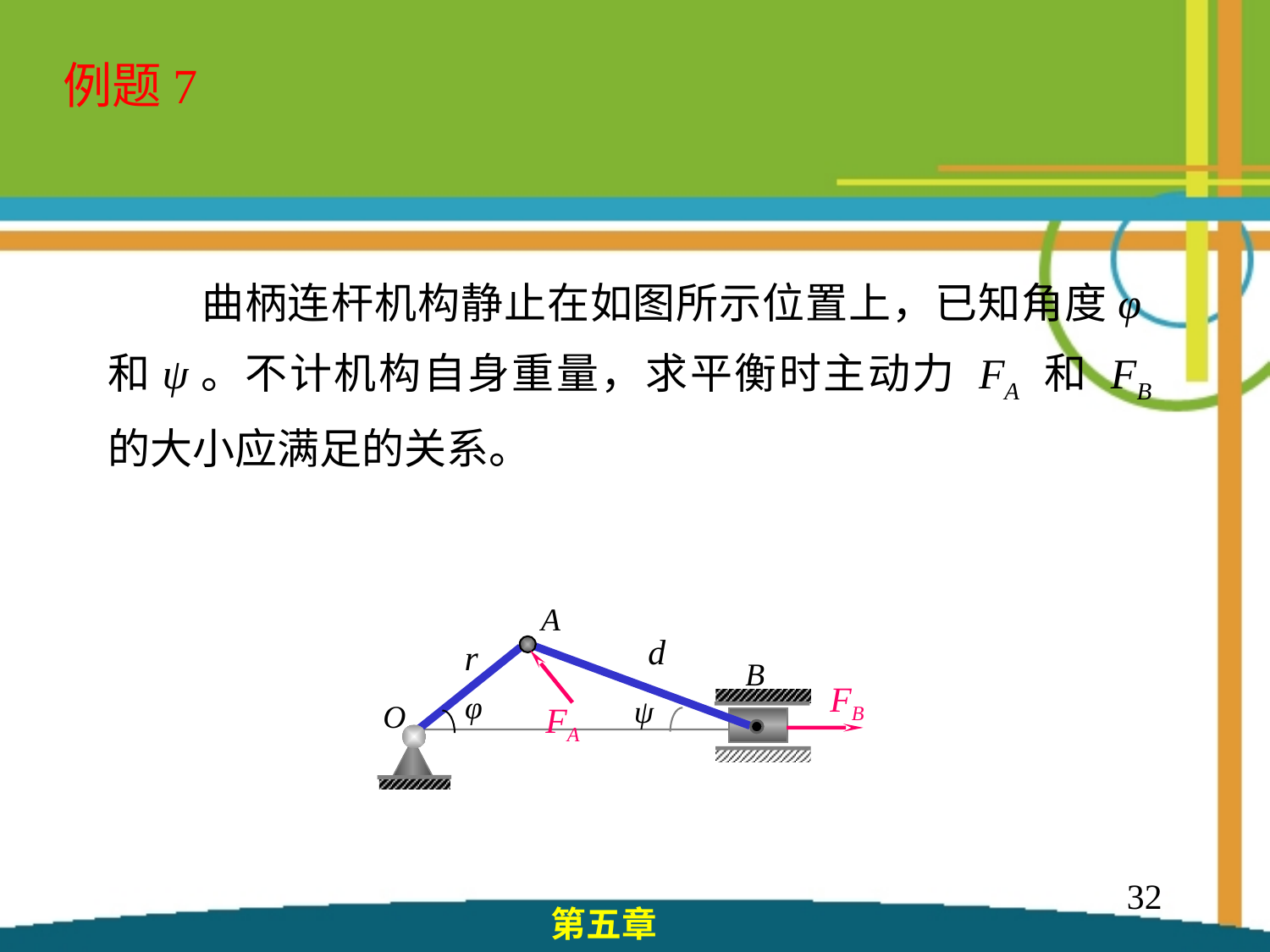

例题7

        曲柄连杆机构静止在如图所示位置上，已知角度φ和ψ。不计机构自身重量，求平衡时主动力 FA 和 FB 的大小应满足的关系。

A
r

B

FB
φ
ψ

O
FA

d
32